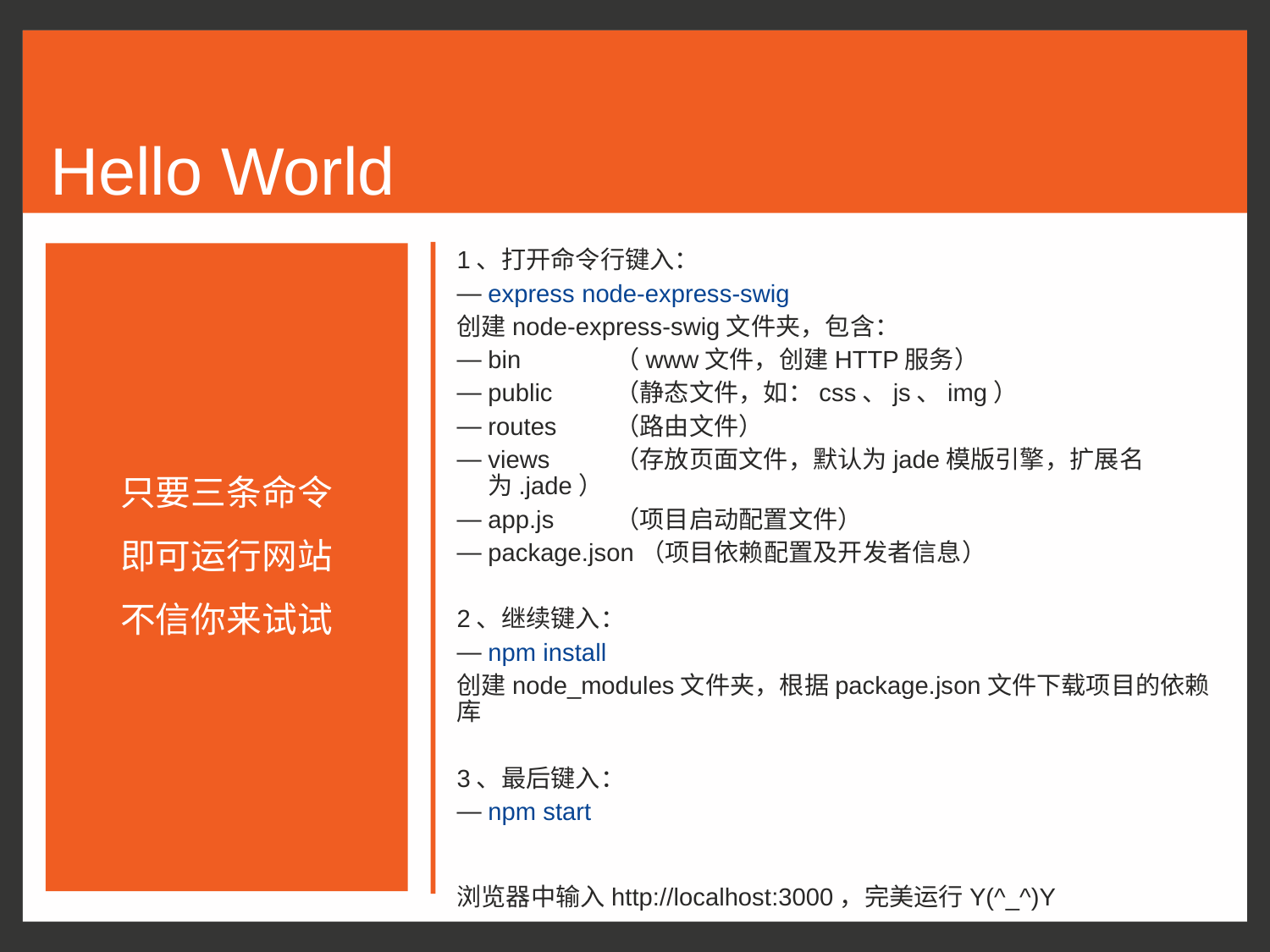

# Hello World

1、打开命令行键入：
express node-express-swig
创建node-express-swig文件夹，包含：
bin	（www文件，创建HTTP服务）
public	（静态文件，如：css、js、img）
routes	（路由文件）
views	（存放页面文件，默认为jade模版引擎，扩展名为.jade）
app.js	（项目启动配置文件）
package.json（项目依赖配置及开发者信息）

2、继续键入：
npm install
创建node_modules文件夹，根据package.json文件下载项目的依赖库

3、最后键入：
npm start

浏览器中输入http://localhost:3000，完美运行Y(^_^)Y
只要三条命令
即可运行网站
不信你来试试